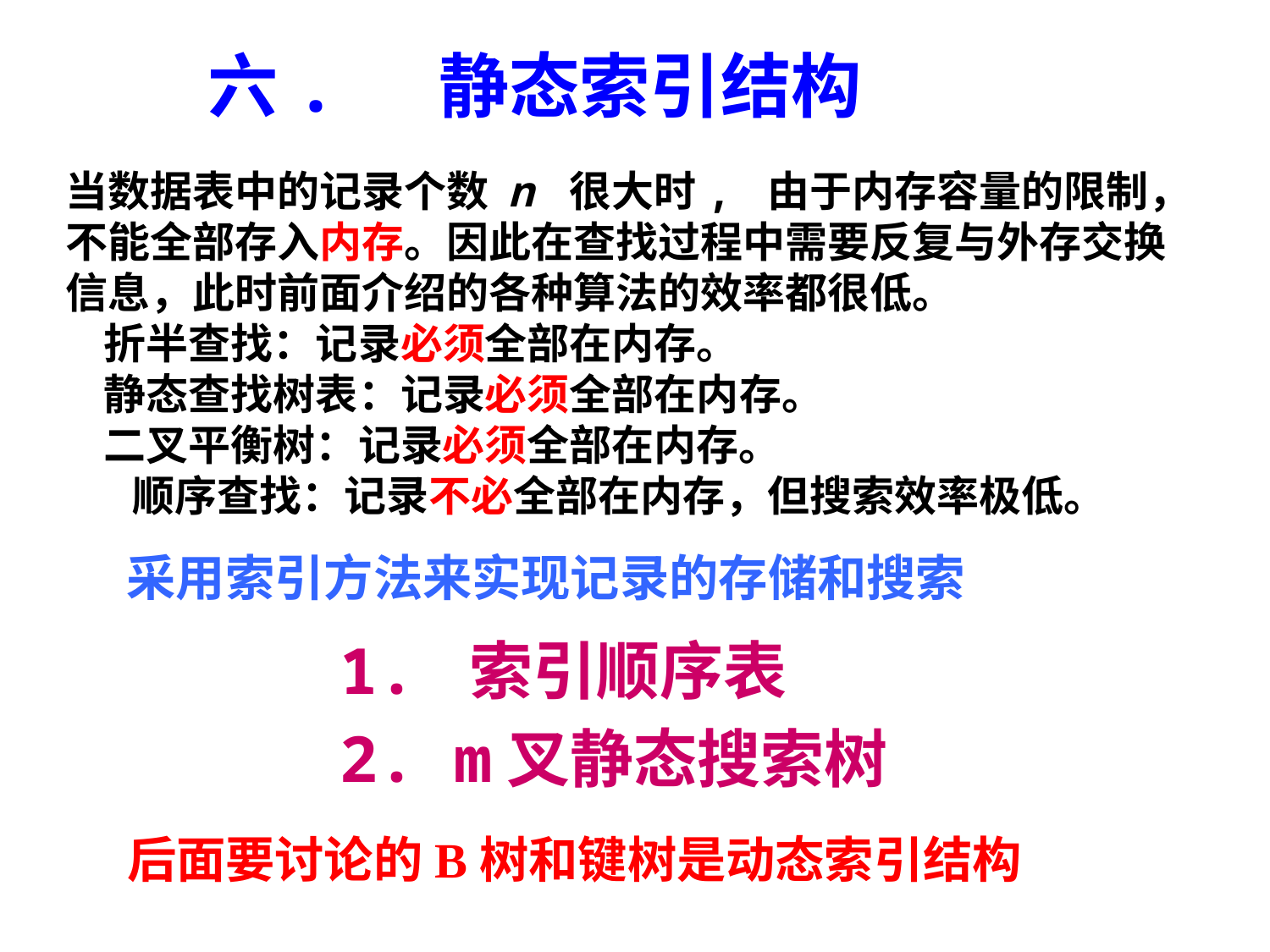

# 六.  静态索引结构
当数据表中的记录个数 n 很大时, 由于内存容量的限制，不能全部存入内存。因此在查找过程中需要反复与外存交换信息，此时前面介绍的各种算法的效率都很低。
   折半查找：记录必须全部在内存。
   静态查找树表：记录必须全部在内存。
   二叉平衡树：记录必须全部在内存。
      顺序查找：记录不必全部在内存，但搜索效率极低。
采用索引方法来实现记录的存储和搜索
1. 索引顺序表
2. m叉静态搜索树
后面要讨论的B树和键树是动态索引结构